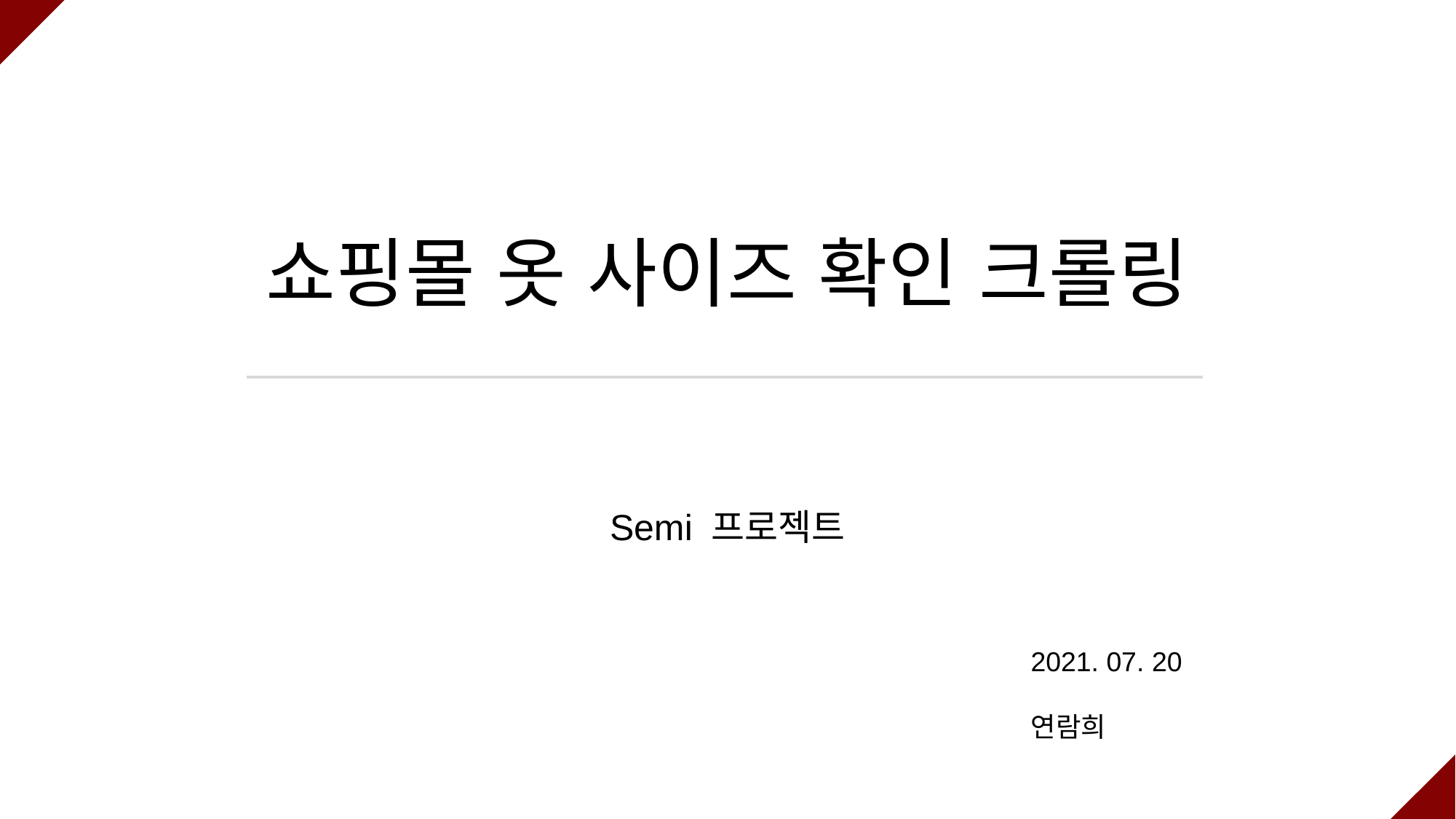

# 쇼핑몰 옷 사이즈 확인 크롤링
Semi 프로젝트
2021. 07. 20

연람희